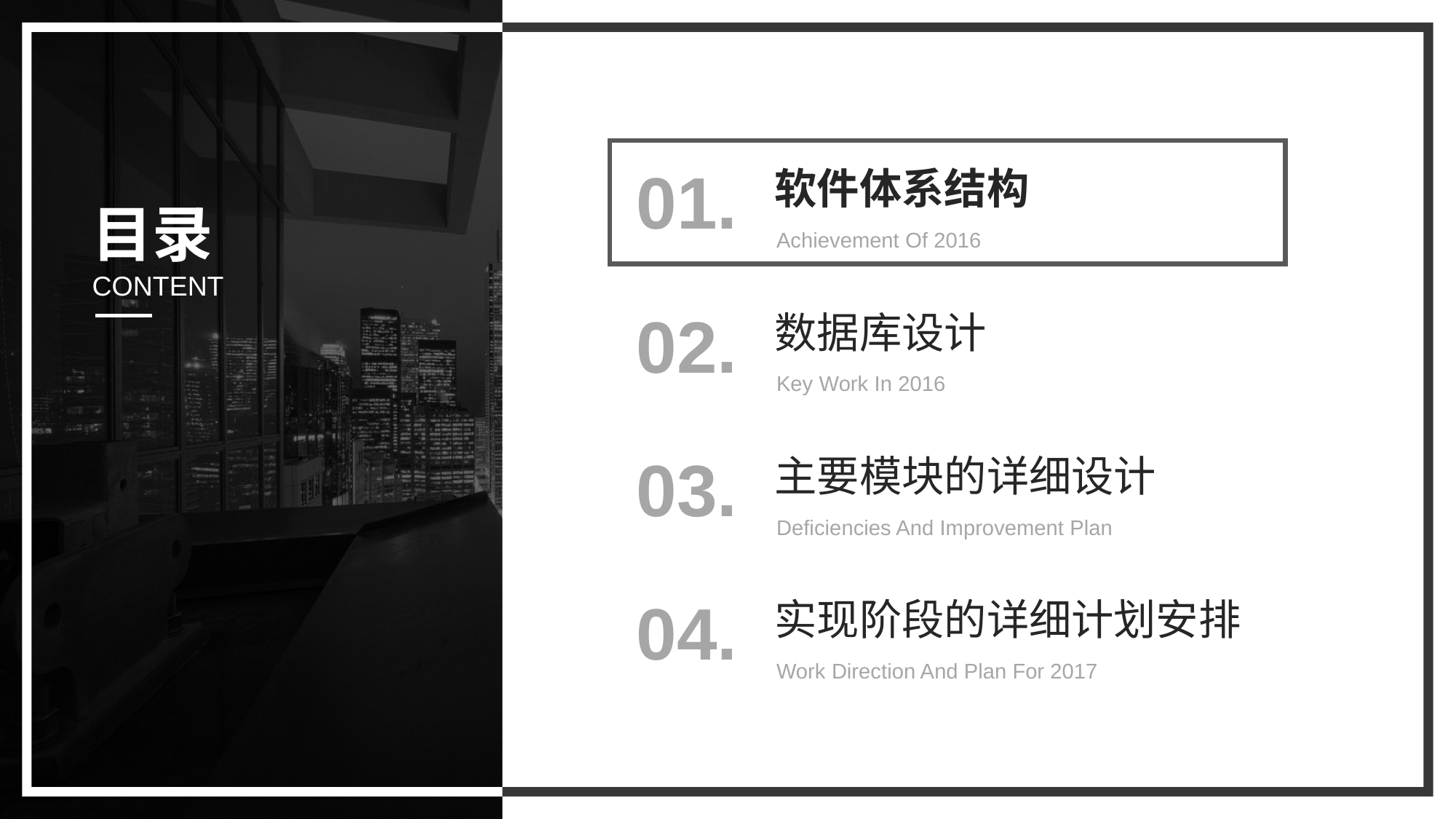

01.
软件体系结构
目录
CONTENT
Achievement Of 2016
02.
数据库设计
Key Work In 2016
03.
主要模块的详细设计
Deficiencies And Improvement Plan
04.
实现阶段的详细计划安排
Work Direction And Plan For 2017